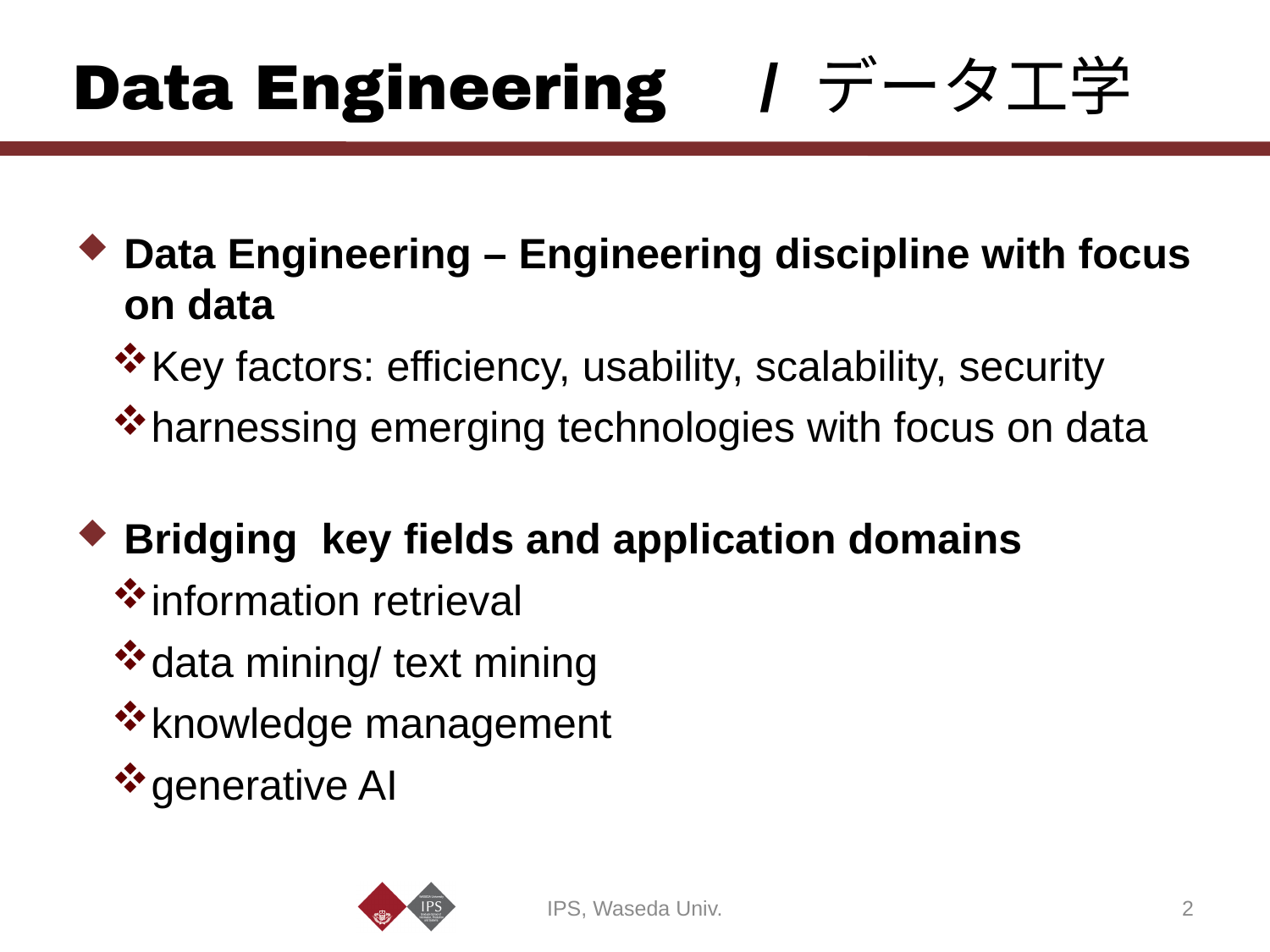

# Data Engineering　/ データ工学

Data Engineering – Engineering discipline with focus on data
Key factors: efficiency, usability, scalability, security
harnessing emerging technologies with focus on data
Bridging  key fields and application domains
information retrieval
data mining/ text mining
knowledge management
generative AI

IPS, Waseda Univ.
2